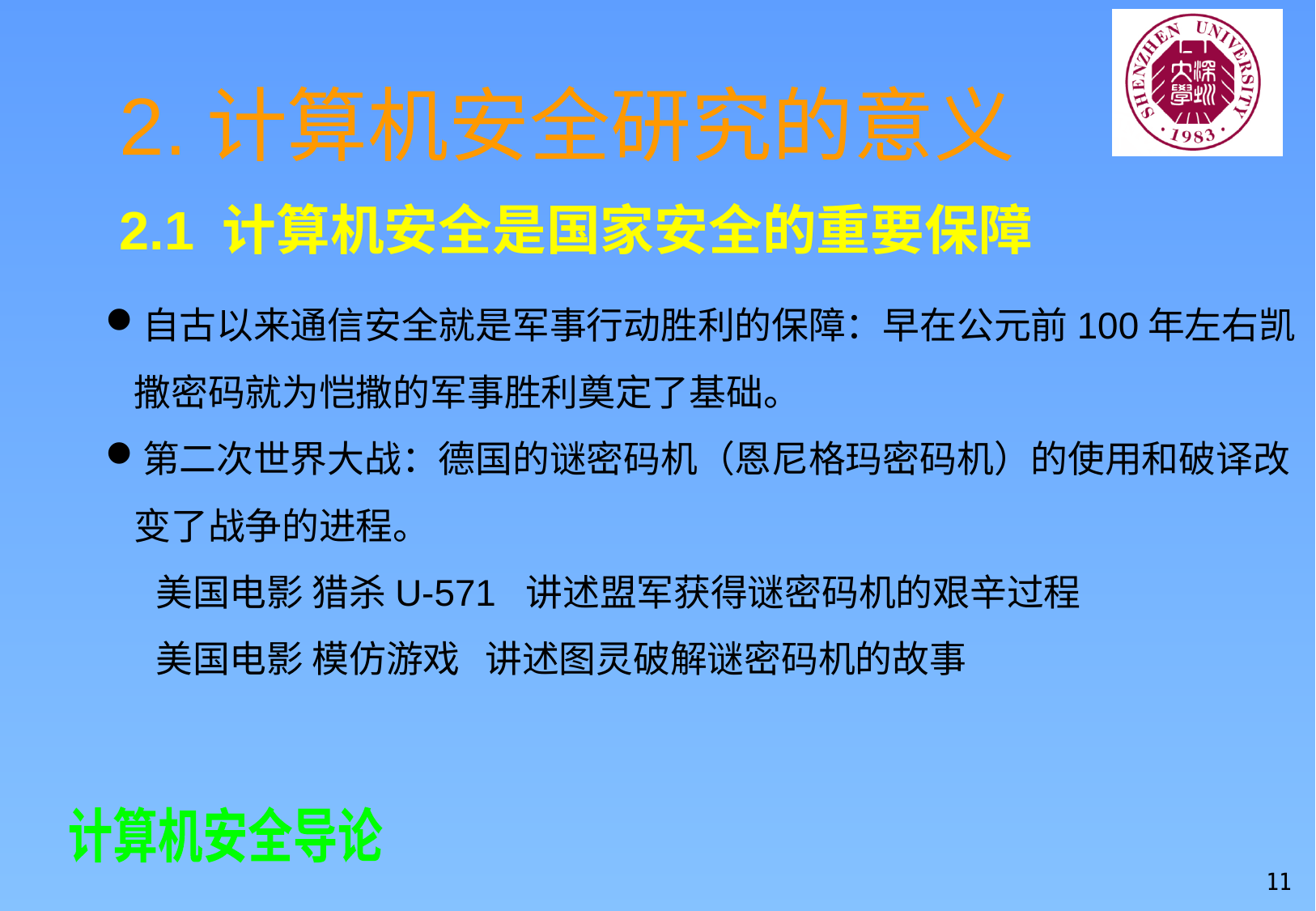

2.计算机安全研究的意义
2.1 计算机安全是国家安全的重要保障

自古以来通信安全就是军事行动胜利的保障：早在公元前100年左右凯撒密码就为恺撒的军事胜利奠定了基础。
第二次世界大战：德国的谜密码机（恩尼格玛密码机）的使用和破译改变了战争的进程。
     美国电影 猎杀U-571  讲述盟军获得谜密码机的艰辛过程
     美国电影 模仿游戏   讲述图灵破解谜密码机的故事
11